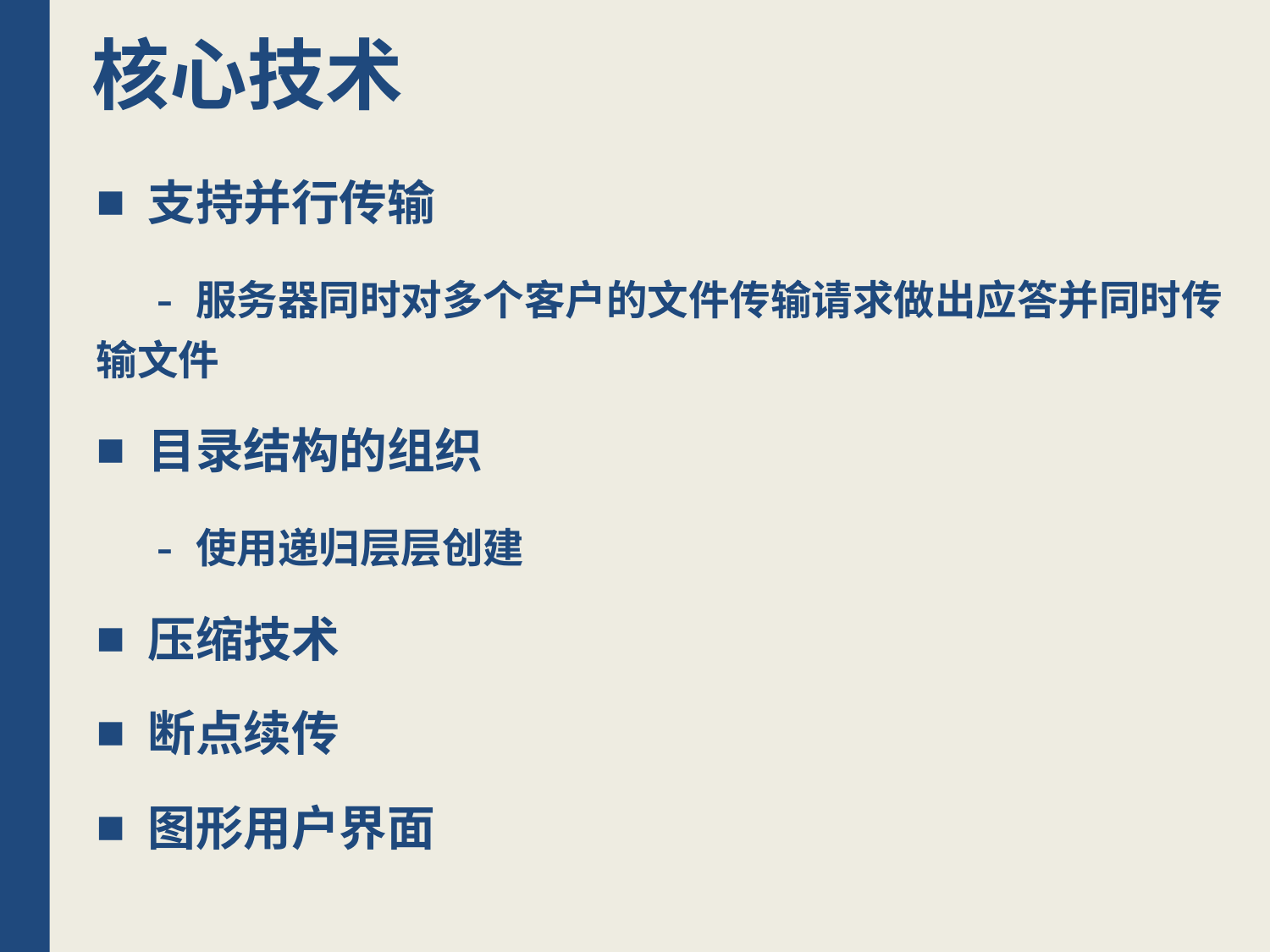

# 核心技术
支持并行传输
     - 服务器同时对多个客户的文件传输请求做出应答并同时传输文件
目录结构的组织
     - 使用递归层层创建
压缩技术
断点续传
图形用户界面